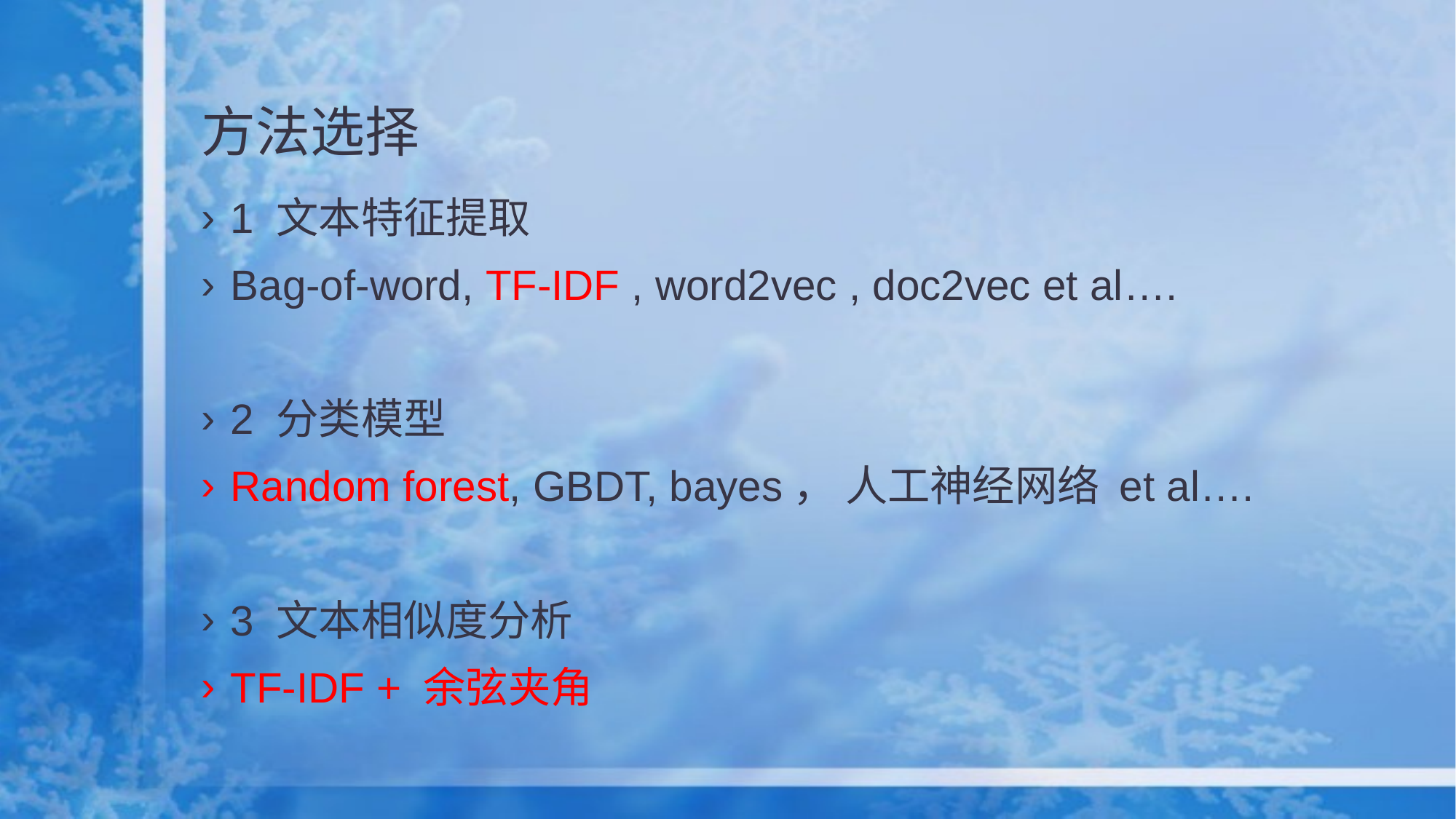

# 方法选择
1 文本特征提取
Bag-of-word, TF-IDF , word2vec , doc2vec et al….

2 分类模型
Random forest, GBDT, bayes， 人工神经网络 et al….

3 文本相似度分析
TF-IDF + 余弦夹角